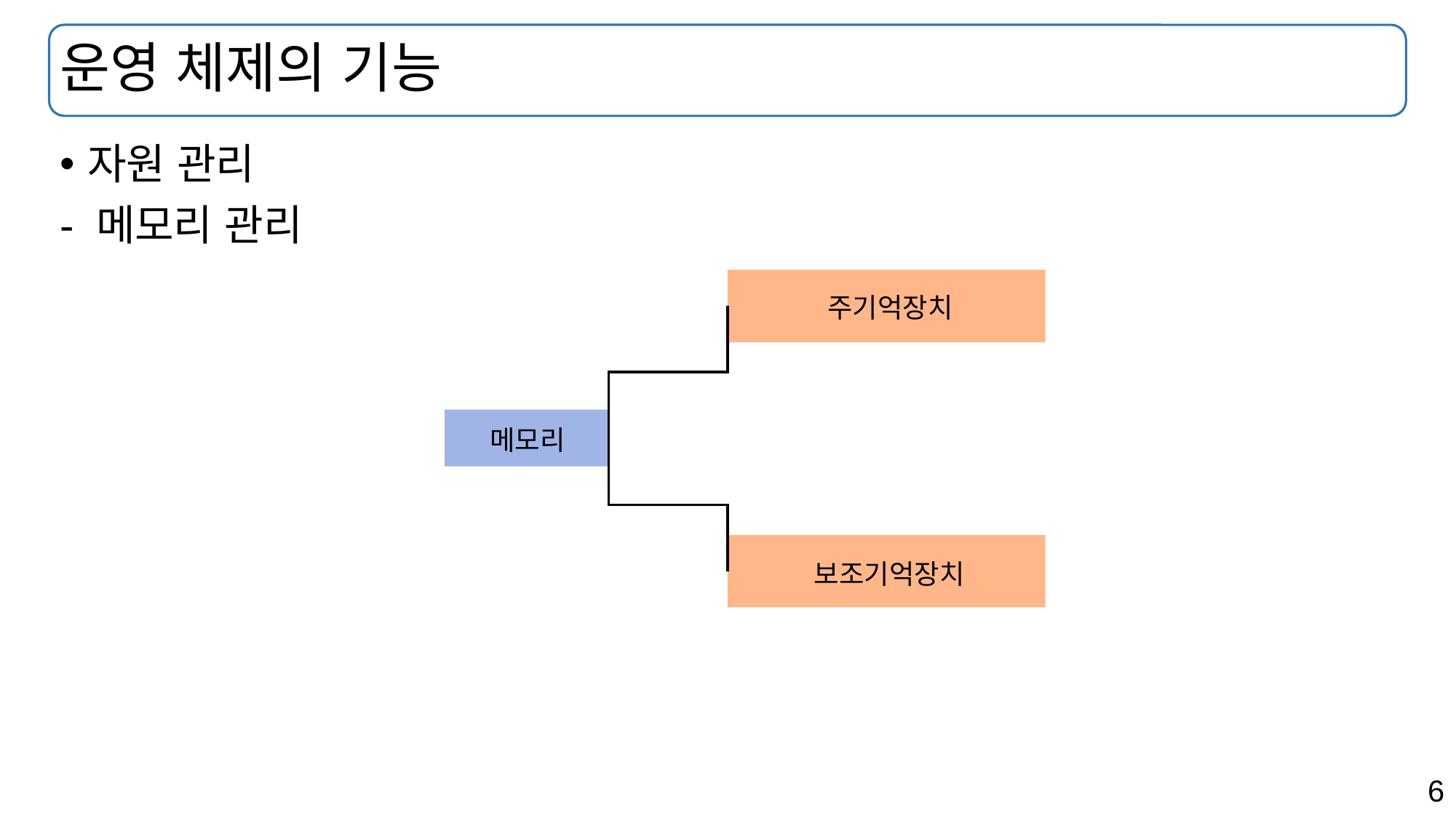

# 운영 체제의 기능
자원 관리
- 메모리 관리

주기억장치

메모리

보조기억장치